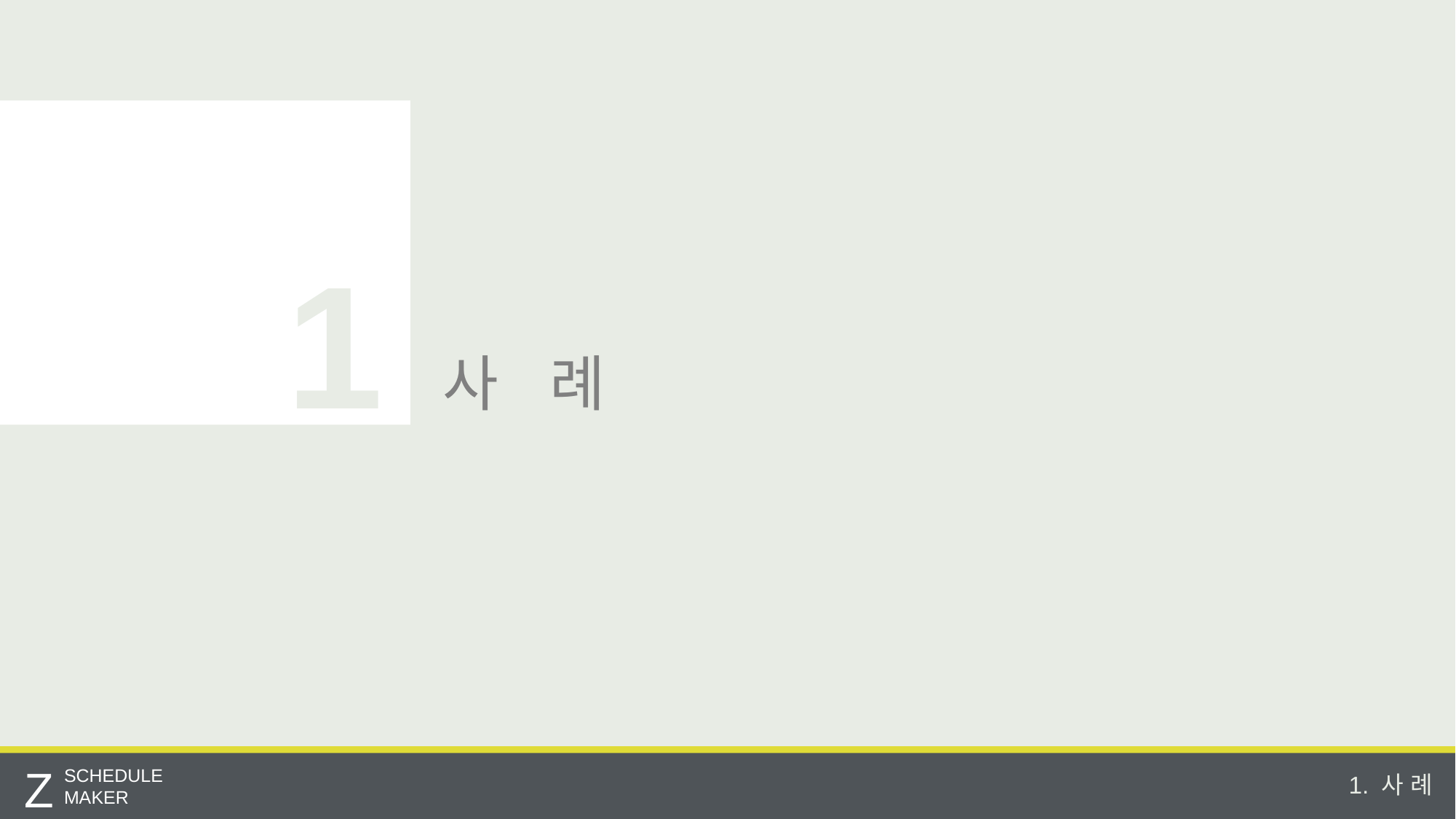

1
사   례

Z
SCHEDULE
MAKER
1. 사 례
Z